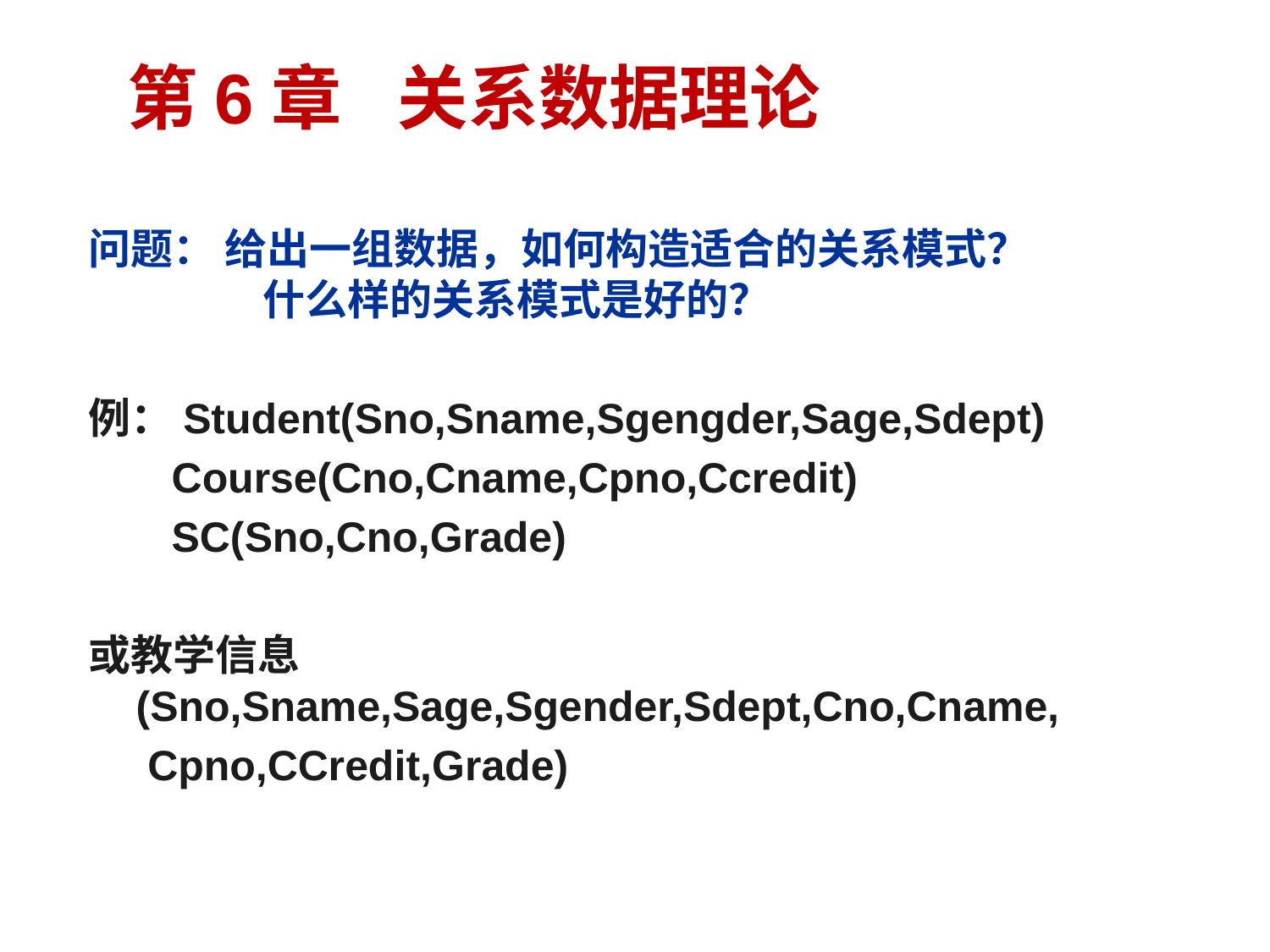

# 第6章	 关系数据理论
问题： 给出一组数据，如何构造适合的关系模式？	什么样的关系模式是好的？

例：Student(Sno,Sname,Sgengder,Sage,Sdept)
	   Course(Cno,Cname,Cpno,Ccredit)
	   SC(Sno,Cno,Grade)

或教学信息(Sno,Sname,Sage,Sgender,Sdept,Cno,Cname,
     Cpno,CCredit,Grade)